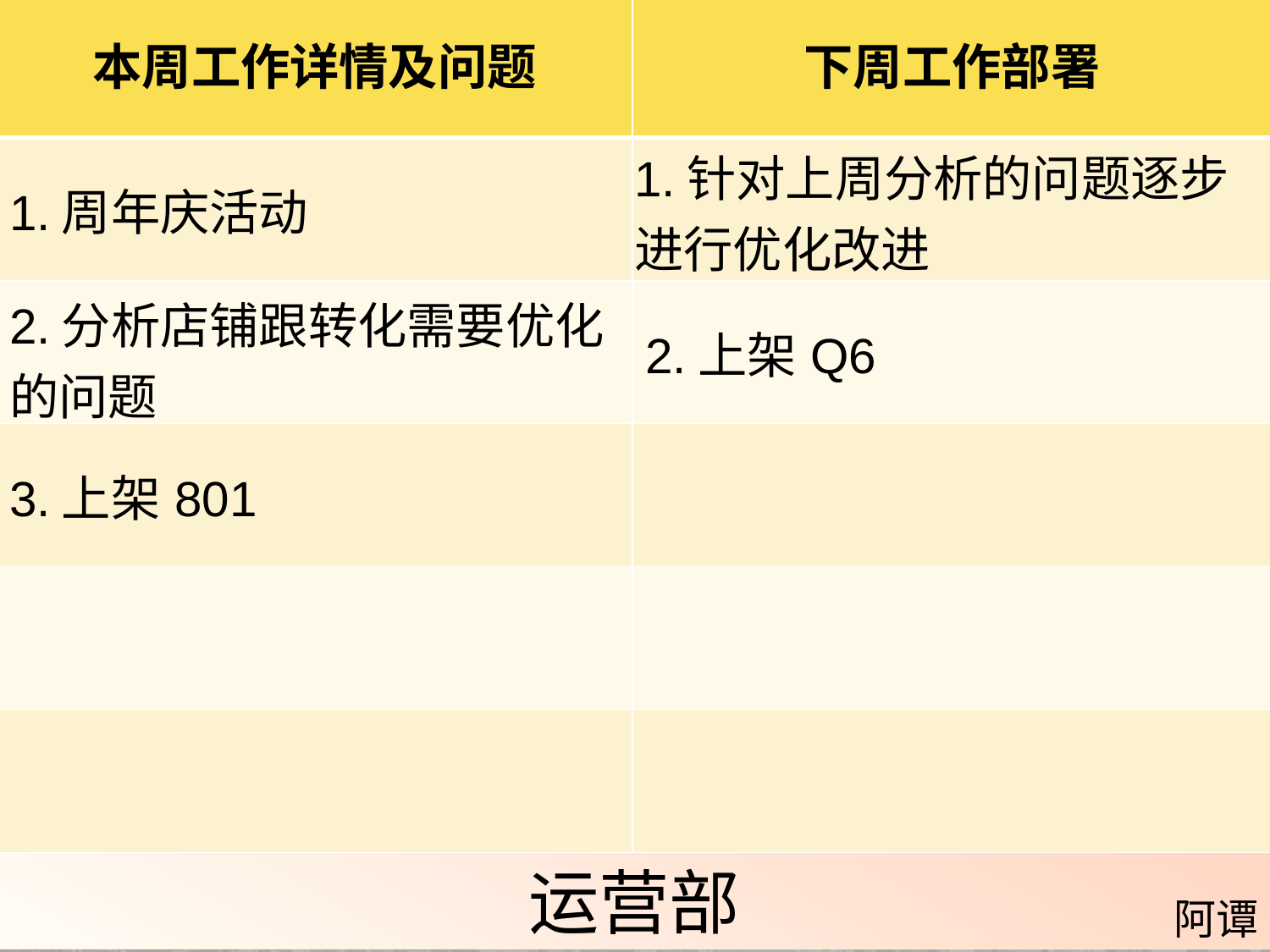

| 本周工作详情及问题 | 下周工作部署 |
| --- | --- |
| 1.周年庆活动 | 1.针对上周分析的问题逐步进行优化改进 |
| 2.分析店铺跟转化需要优化的问题 | 2.上架Q6 |
| 3.上架801 |  |
|  |  |
|  |  |
运营部
阿谭